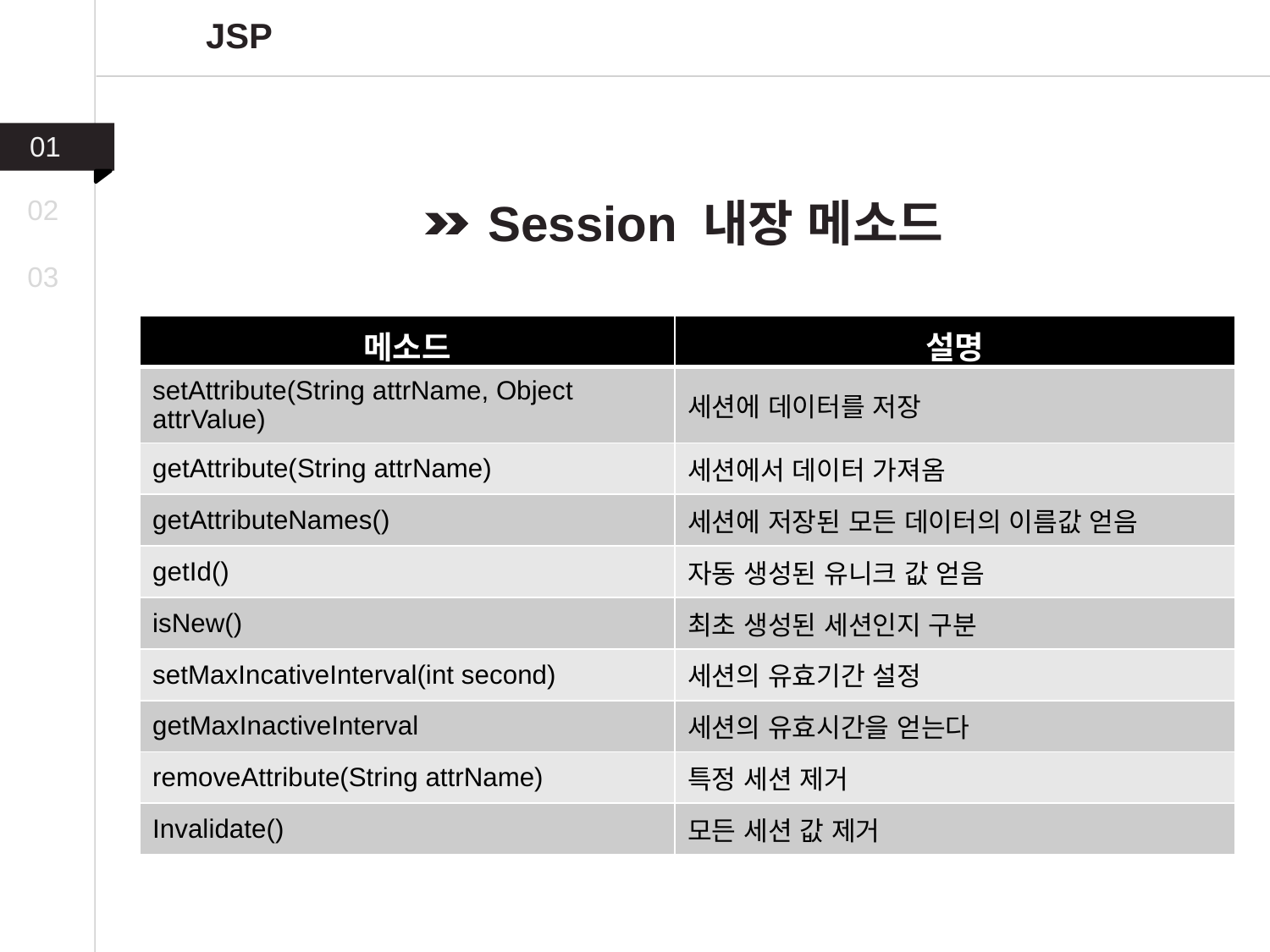

JSP
01

02
   Session 내장 메소드

03
| 메소드 | 설명 |
| --- | --- |
| setAttribute(String attrName, Object attrValue) | 세션에 데이터를 저장 |
| getAttribute(String attrName) | 세션에서 데이터 가져옴 |
| getAttributeNames() | 세션에 저장된 모든 데이터의 이름값 얻음 |
| getId() | 자동 생성된 유니크 값 얻음 |
| isNew() | 최초 생성된 세션인지 구분 |
| setMaxIncativeInterval(int second) | 세션의 유효기간 설정 |
| getMaxInactiveInterval | 세션의 유효시간을 얻는다 |
| removeAttribute(String attrName) | 특정 세션 제거 |
| Invalidate() | 모든 세션 값 제거 |